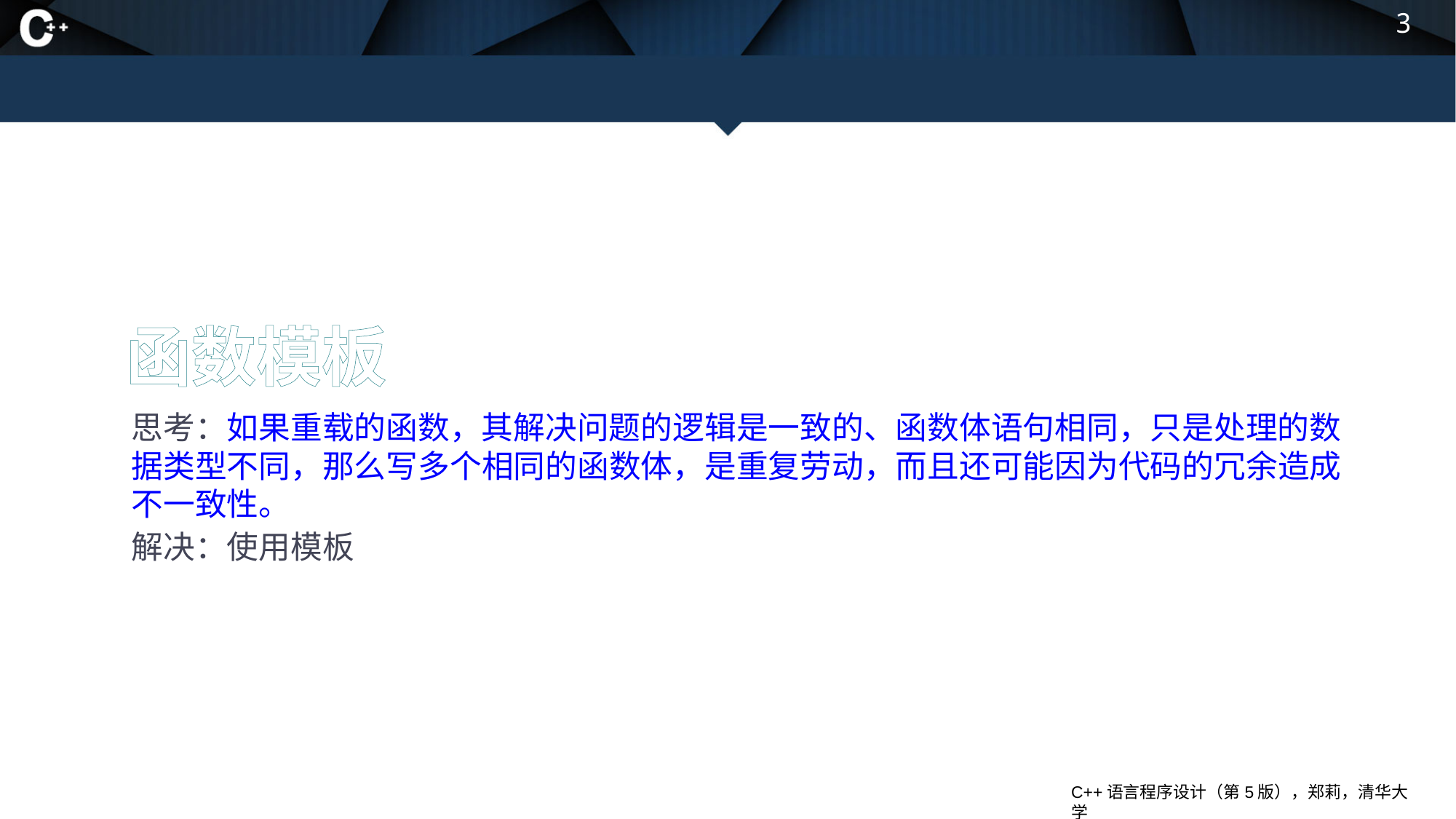

3
# 函数模板
思考：如果重载的函数，其解决问题的逻辑是一致的、函数体语句相同，只是处理的数据类型不同，那么写多个相同的函数体，是重复劳动，而且还可能因为代码的冗余造成不一致性。
解决：使用模板